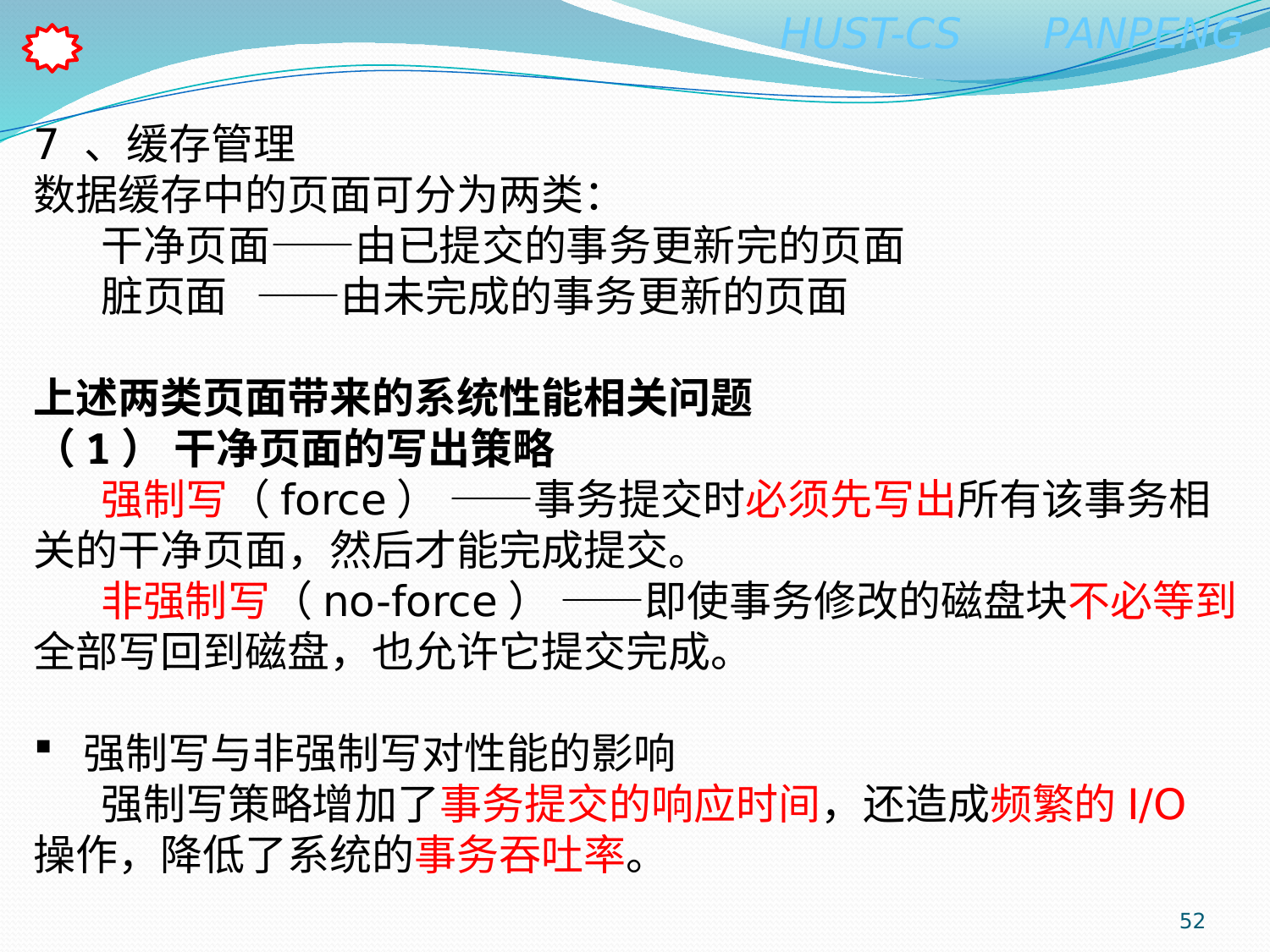

7 、缓存管理
数据缓存中的页面可分为两类：
      干净页面——由已提交的事务更新完的页面
      脏页面   ——由未完成的事务更新的页面

上述两类页面带来的系统性能相关问题
（1） 干净页面的写出策略
      强制写（force） ——事务提交时必须先写出所有该事务相关的干净页面，然后才能完成提交。
      非强制写（no-force） ——即使事务修改的磁盘块不必等到全部写回到磁盘，也允许它提交完成。

 强制写与非强制写对性能的影响
      强制写策略增加了事务提交的响应时间，还造成频繁的I/O操作，降低了系统的事务吞吐率。
52